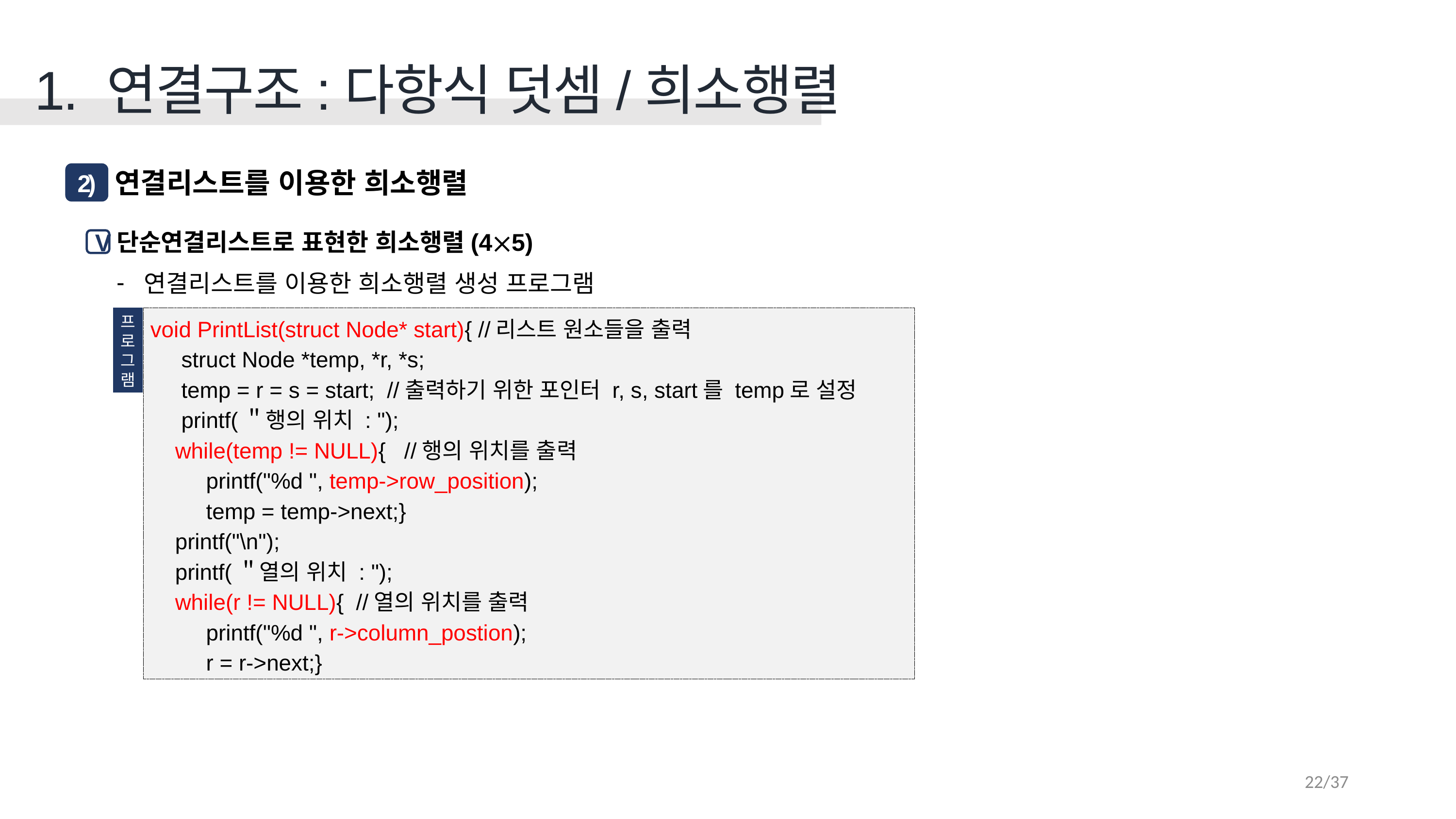

1. 연결구조:다항식 덧셈/희소행렬

연결리스트를 이용한 희소행렬
2)
단순연결리스트로 표현한 희소행렬(4×5)

연결리스트를 이용한 희소행렬 생성 프로그램

V
프
로
그
램
void PrintList(struct Node* start){ //리스트 원소들을 출력
     struct Node *temp, *r, *s;
     temp = r = s = start;  //출력하기 위한 포인터 r, s, start를 temp로 설정
     printf(＂행의 위치 : ");
    while(temp != NULL){   //행의 위치를 출력
         printf("%d ", temp->row_position);
         temp = temp->next;}
    printf("\n");
    printf(＂열의 위치 : ");
    while(r != NULL){  //열의 위치를 출력
         printf("%d ", r->column_postion);
         r = r->next;}
22/37